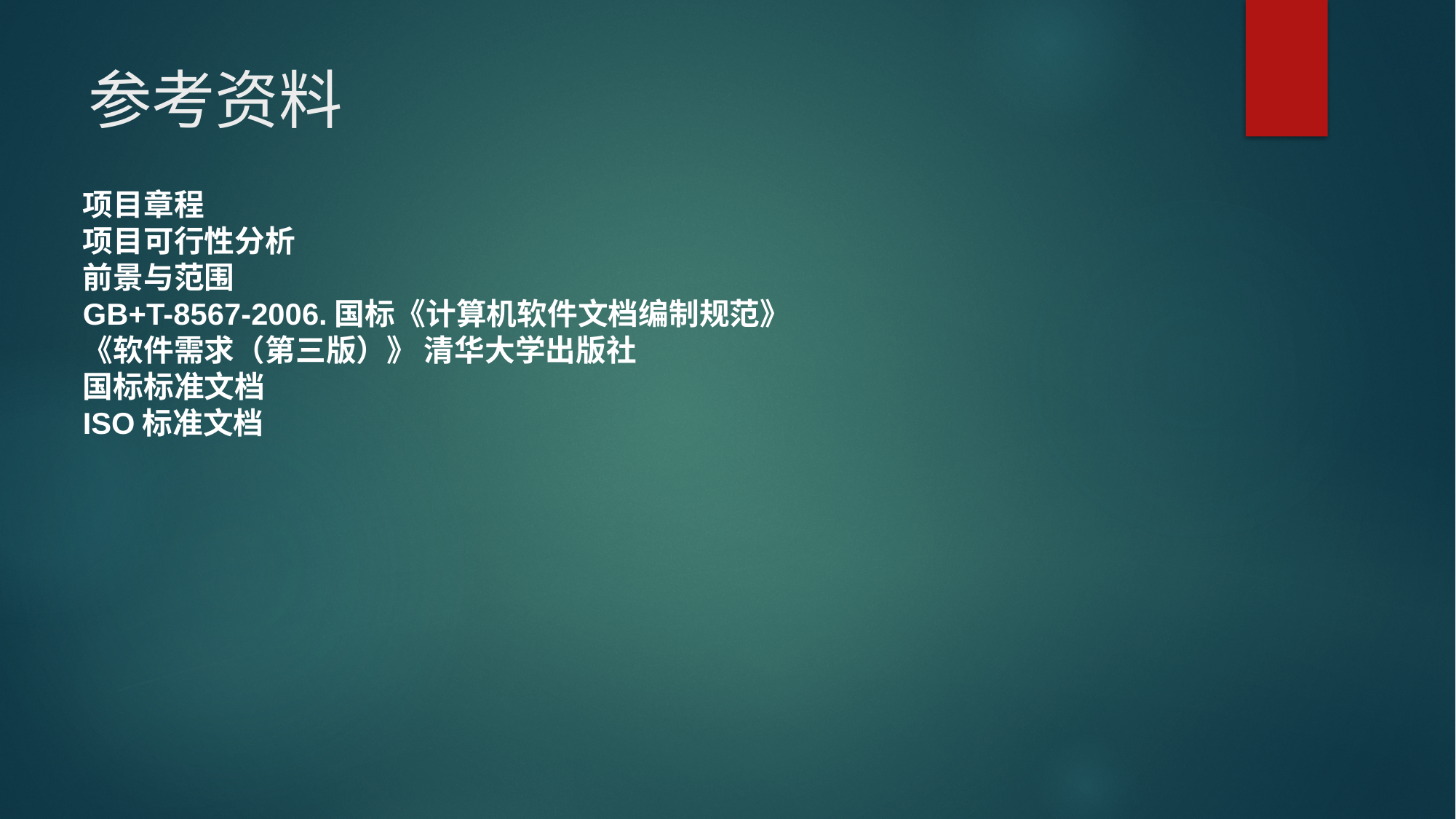

# 参考资料
项目章程
项目可行性分析
前景与范围
GB+T-8567-2006.国标《计算机软件文档编制规范》
《软件需求（第三版）》 清华大学出版社
国标标准文档
ISO标准文档